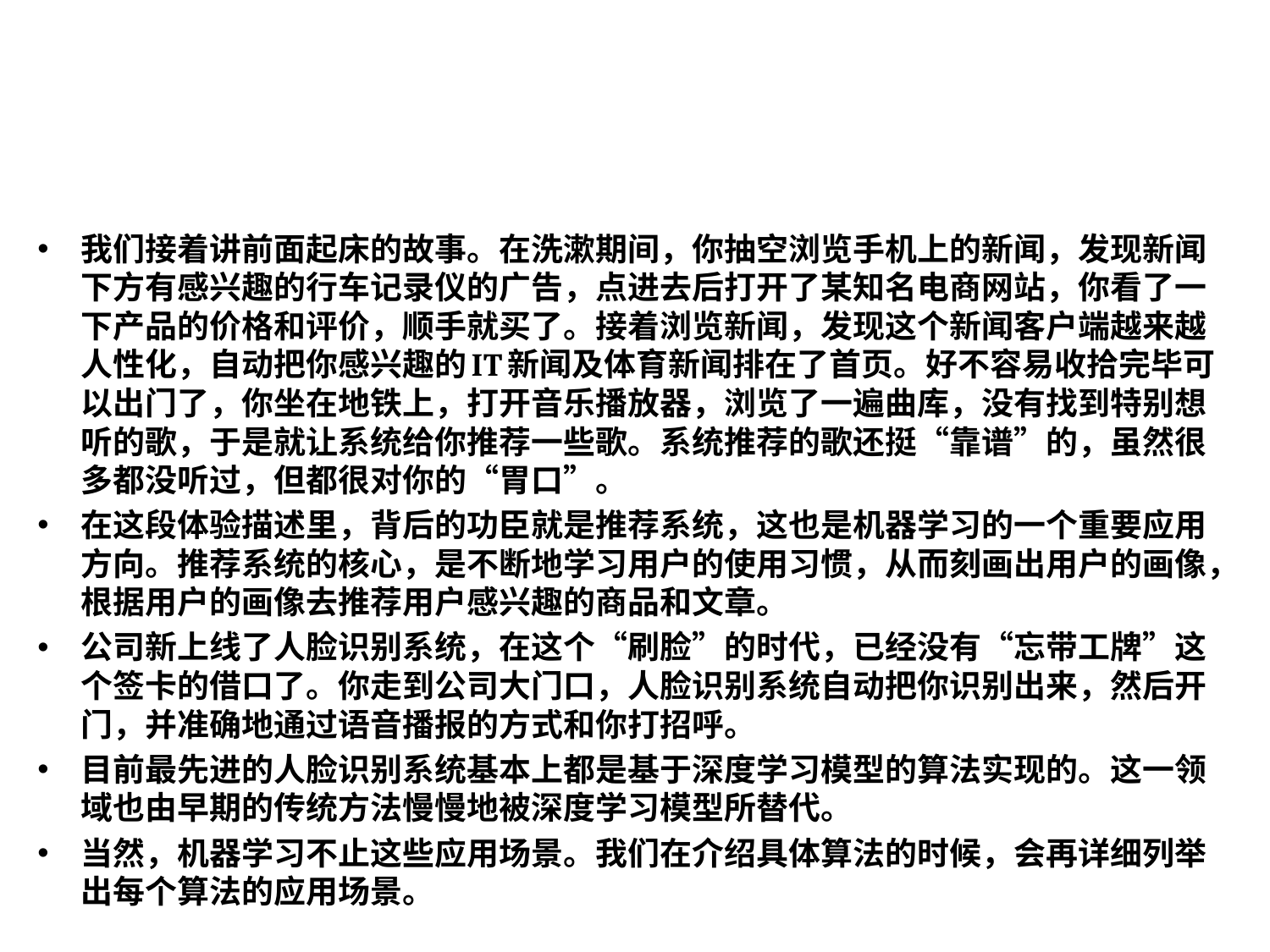

#
我们接着讲前面起床的故事。在洗漱期间，你抽空浏览手机上的新闻，发现新闻下方有感兴趣的行车记录仪的广告，点进去后打开了某知名电商网站，你看了一下产品的价格和评价，顺手就买了。接着浏览新闻，发现这个新闻客户端越来越人性化，自动把你感兴趣的IT新闻及体育新闻排在了首页。好不容易收拾完毕可以出门了，你坐在地铁上，打开音乐播放器，浏览了一遍曲库，没有找到特别想听的歌，于是就让系统给你推荐一些歌。系统推荐的歌还挺“靠谱”的，虽然很多都没听过，但都很对你的“胃口”。
在这段体验描述里，背后的功臣就是推荐系统，这也是机器学习的一个重要应用方向。推荐系统的核心，是不断地学习用户的使用习惯，从而刻画出用户的画像，根据用户的画像去推荐用户感兴趣的商品和文章。
公司新上线了人脸识别系统，在这个“刷脸”的时代，已经没有“忘带工牌”这个签卡的借口了。你走到公司大门口，人脸识别系统自动把你识别出来，然后开门，并准确地通过语音播报的方式和你打招呼。
目前最先进的人脸识别系统基本上都是基于深度学习模型的算法实现的。这一领域也由早期的传统方法慢慢地被深度学习模型所替代。
当然，机器学习不止这些应用场景。我们在介绍具体算法的时候，会再详细列举出每个算法的应用场景。